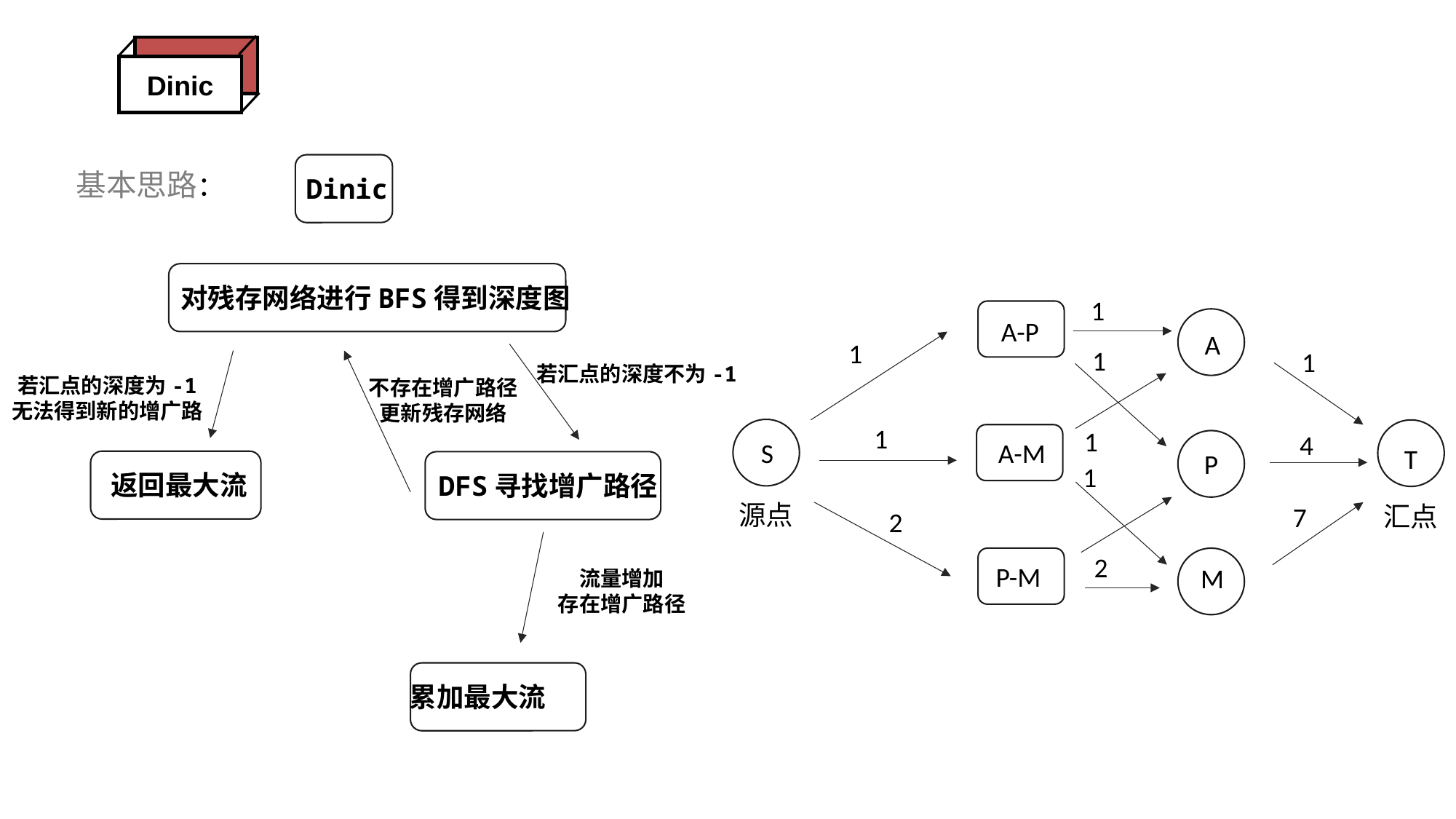

Dinic

Dinic
基本思路：

对残存网络进行BFS得到深度图
若汇点的深度为-1
无法得到新的增广路
不存在增广路径
更新残存网络

返回最大流

DFS寻找增广路径
流量增加
存在增广路径

累加最大流
1

A-P

A
1
1
1
1
1

4

S
A-M

T
P
1
源点
汇点
7
2
2

P-M
M
若汇点的深度不为-1